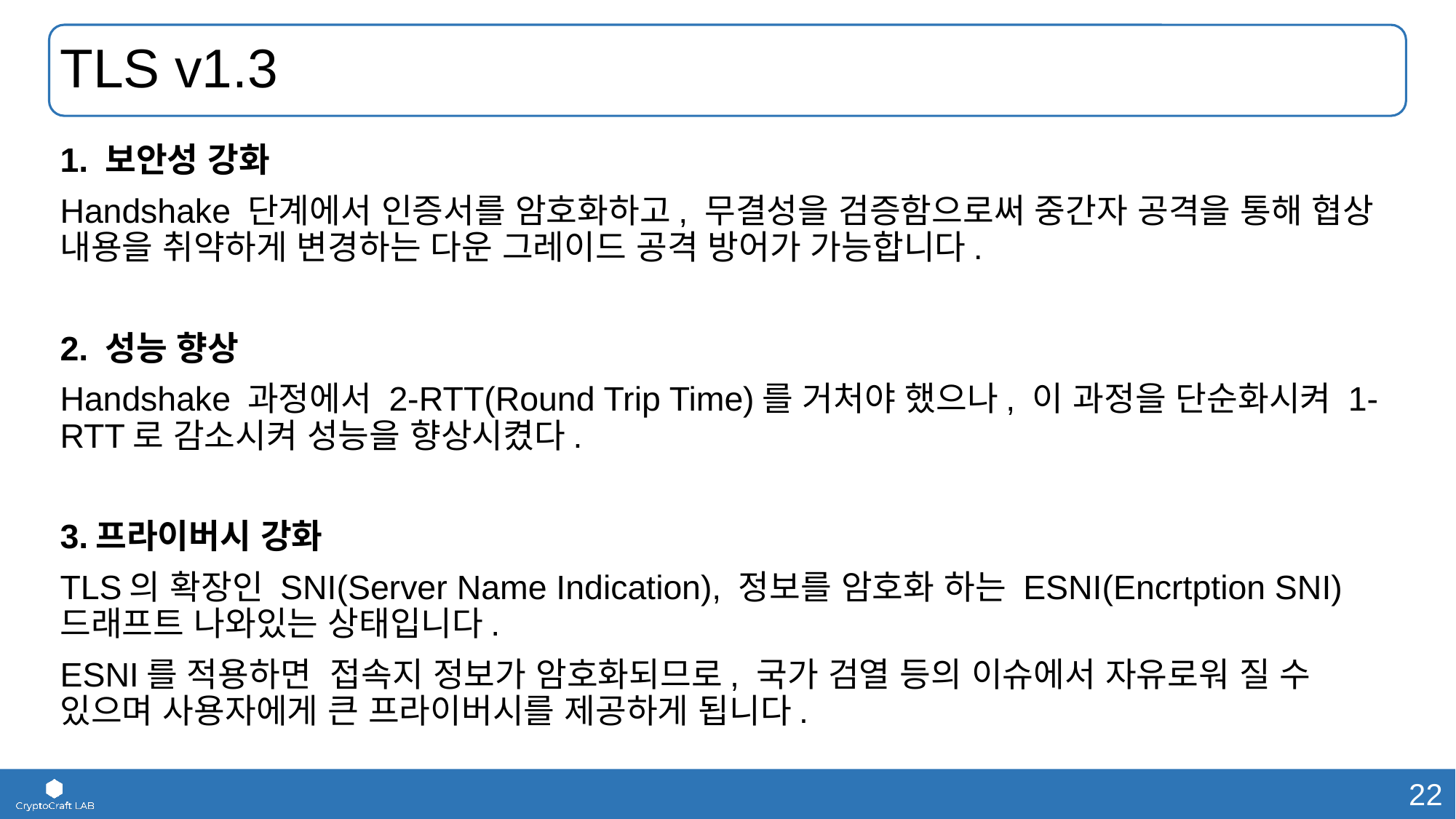

# TLS v1.3
1. 보안성 강화
Handshake 단계에서 인증서를 암호화하고, 무결성을 검증함으로써 중간자 공격을 통해 협상 내용을 취약하게 변경하는 다운 그레이드 공격 방어가 가능합니다.

2. 성능 향상
Handshake 과정에서 2-RTT(Round Trip Time)를 거처야 했으나, 이 과정을 단순화시켜 1-RTT로 감소시켜 성능을 향상시켰다.

3.프라이버시 강화
TLS의 확장인 SNI(Server Name Indication), 정보를 암호화 하는 ESNI(Encrtption SNI) 드래프트 나와있는 상태입니다.
ESNI를 적용하면  접속지 정보가 암호화되므로, 국가 검열 등의 이슈에서 자유로워 질 수 있으며 사용자에게 큰 프라이버시를 제공하게 됩니다.